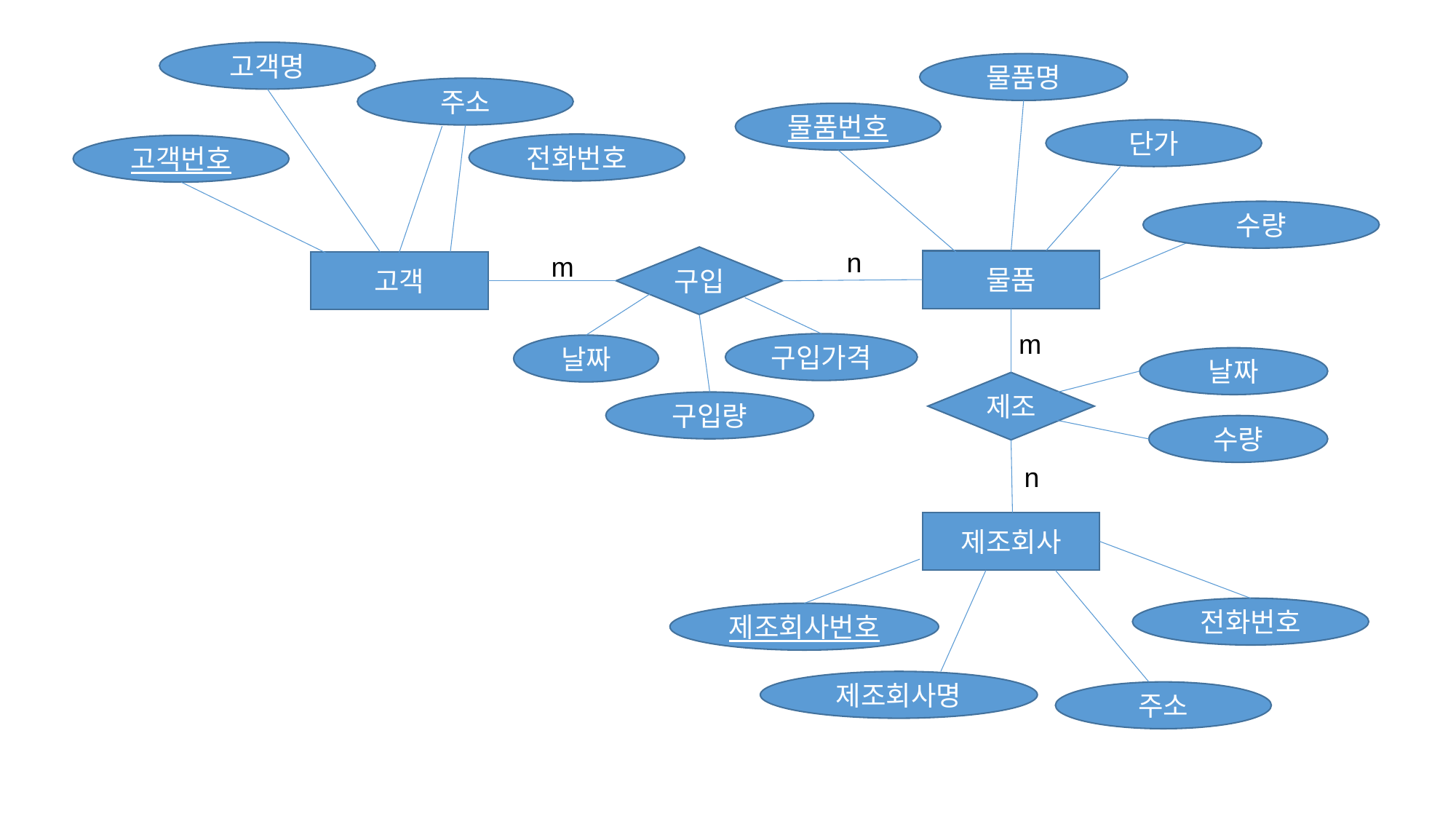

고객명
물품명
주소
물품번호
단가
전화번호
고객번호
수량
n
m
구입
물품
고객
m
구입가격
날짜
날짜
제조
구입량
수량
n
제조회사
전화번호
제조회사번호
제조회사명
주소